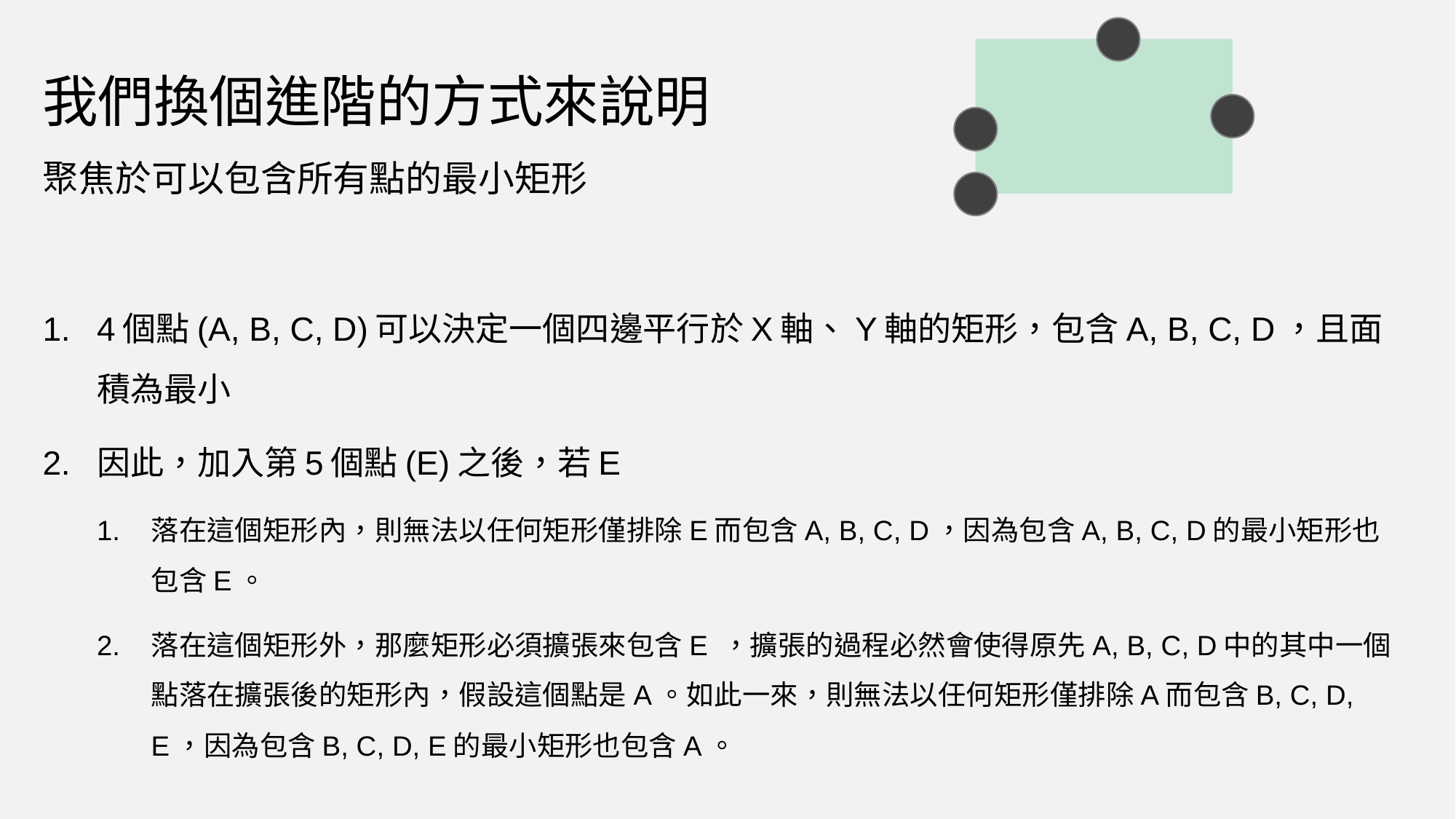

我們換個進階的方式來說明
聚焦於可以包含所有點的最小矩形

4個點(A, B, C, D)可以決定一個四邊平行於X軸、Y軸的矩形，包含A, B, C, D，且面積為最小
因此，加入第5個點(E)之後，若E
落在這個矩形內，則無法以任何矩形僅排除E而包含A, B, C, D，因為包含A, B, C, D的最小矩形也包含E。
落在這個矩形外，那麼矩形必須擴張來包含E ，擴張的過程必然會使得原先A, B, C, D中的其中一個點落在擴張後的矩形內，假設這個點是A。如此一來，則無法以任何矩形僅排除A而包含B, C, D, E，因為包含B, C, D, E的最小矩形也包含A。